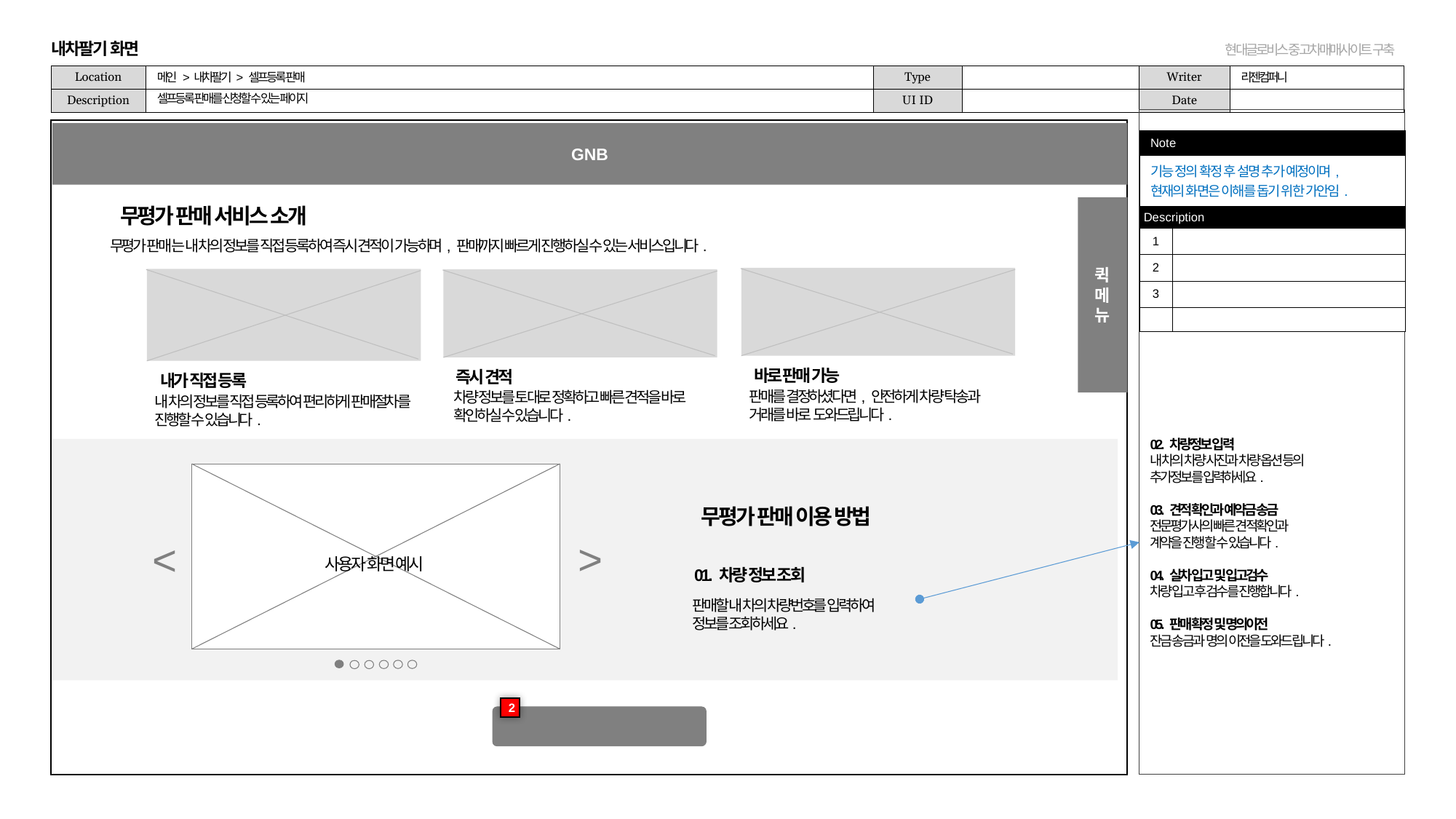

내차팔기 화면
메인  > 내차팔기 >  셀프등록 판매

리젠컴퍼니
셀프등록 판매를 신청할 수 있는 페이지

GNB
| Note |  |
| --- | --- |
| 기능 정의 확정 후 설명 추가 예정이며, 현재의 화면은 이해를 돕기 위한 가안임. |  |
| Description |  |
| 1 |  |
| 2 |  |
| 3 |  |
|  |  |
무평가 판매 서비스 소개
무평가 판매 는 내 차의 정보를 직접 등록하여 즉시 견적이 가능하며, 판매까지 빠르게 진행하실 수 있는 서비스입니다.
퀵
메뉴

바로 판매 가능
즉시 견적
내가 직접 등록
판매를 결정하셨다면, 안전하게 차량 탁송과 거래를 바로  도와드립니다.
차량 정보를 토대로 정확하고 빠른 견적을 바로 확인하실 수 있습니다.
내 차의 정보를 직접 등록하여 편리하게 판매절차를 진행할 수 있습니다.
02. 차량정보 입력
내 차의 차량 사진과 차량 옵션 등의
추가정보를 입력하세요.

03. 견적 확인과 예약금 송금
전문평가사의 빠른 견적확인과
계약을 진행 할 수 있습니다.

04. 실차 입고 및 입고검수
차량 입고 후 검수를 진행합니다.

05. 판매 확정 및 명의이전
잔금 송금과  명의 이전을 도와드립니다.

>
<

무평가 판매 이용 방법
01. 차량 정보 조회
판매할 내 차의 차량번호를 입력하여
정보를 조회하세요.
사용자 화면 예시
2
셀프등록 판매  시작하기